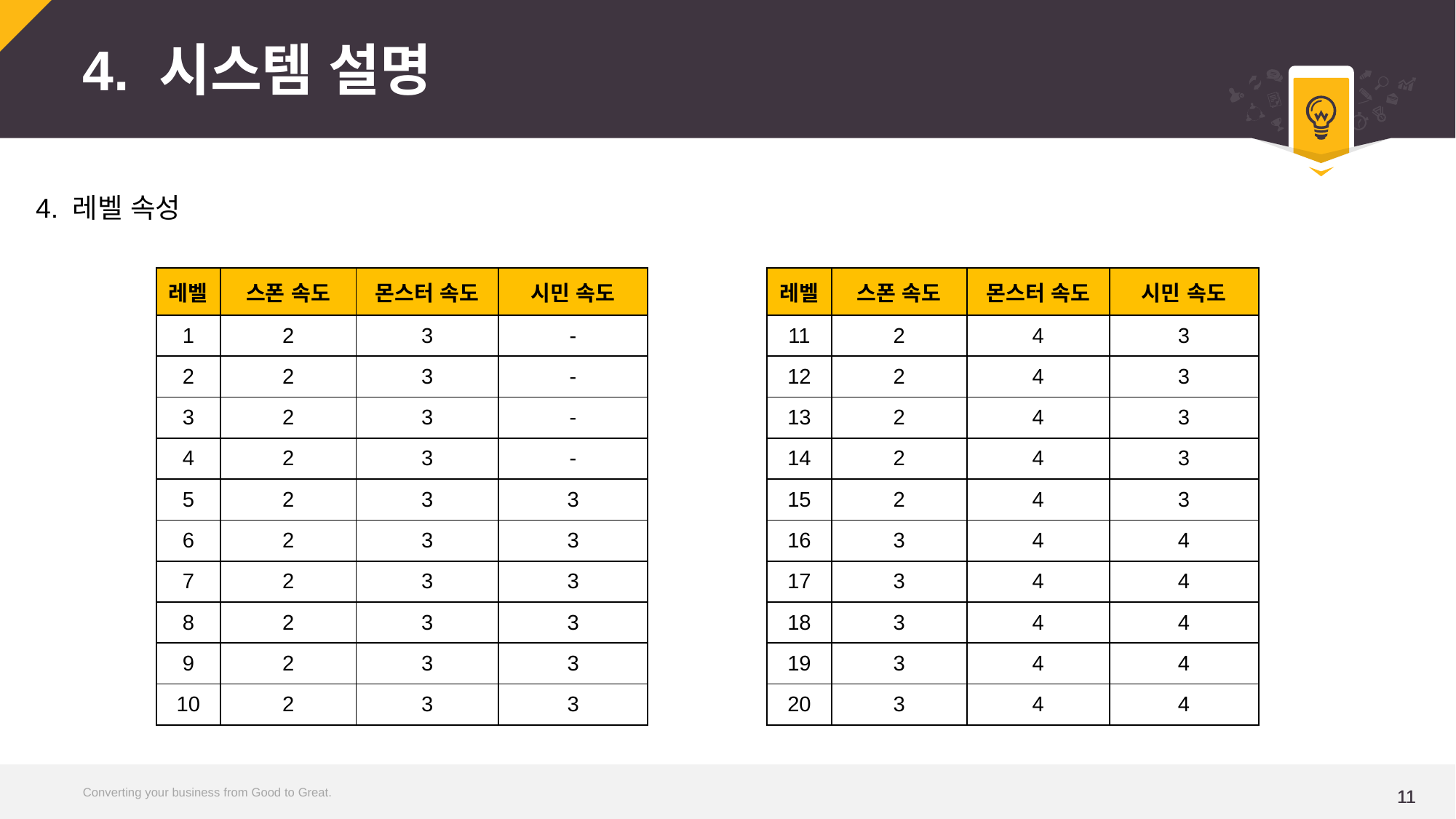

# 4. 시스템 설명

4. 레벨 속성
| 레벨 | 스폰 속도 | 몬스터 속도 | 시민 속도 |
| --- | --- | --- | --- |
| 1 | 2 | 3 | - |
| 2 | 2 | 3 | - |
| 3 | 2 | 3 | - |
| 4 | 2 | 3 | - |
| 5 | 2 | 3 | 3 |
| 6 | 2 | 3 | 3 |
| 7 | 2 | 3 | 3 |
| 8 | 2 | 3 | 3 |
| 9 | 2 | 3 | 3 |
| 10 | 2 | 3 | 3 |
| 레벨 | 스폰 속도 | 몬스터 속도 | 시민 속도 |
| --- | --- | --- | --- |
| 11 | 2 | 4 | 3 |
| 12 | 2 | 4 | 3 |
| 13 | 2 | 4 | 3 |
| 14 | 2 | 4 | 3 |
| 15 | 2 | 4 | 3 |
| 16 | 3 | 4 | 4 |
| 17 | 3 | 4 | 4 |
| 18 | 3 | 4 | 4 |
| 19 | 3 | 4 | 4 |
| 20 | 3 | 4 | 4 |
Converting your business from Good to Great.